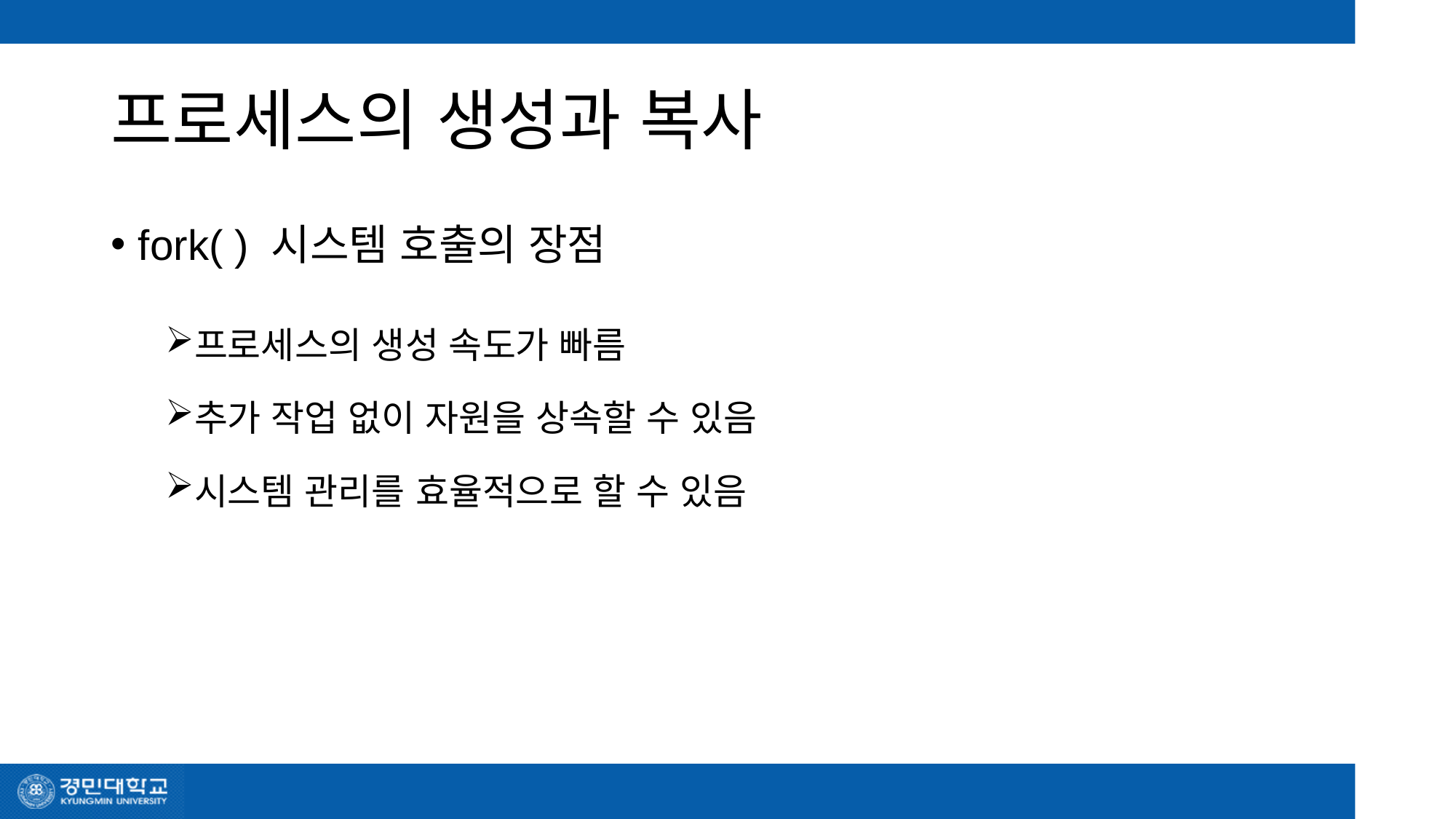

# 프로세스의 생성과 복사
fork( ) 시스템 호출의 장점

프로세스의 생성 속도가 빠름
추가 작업 없이 자원을 상속할 수 있음
시스템 관리를 효율적으로 할 수 있음